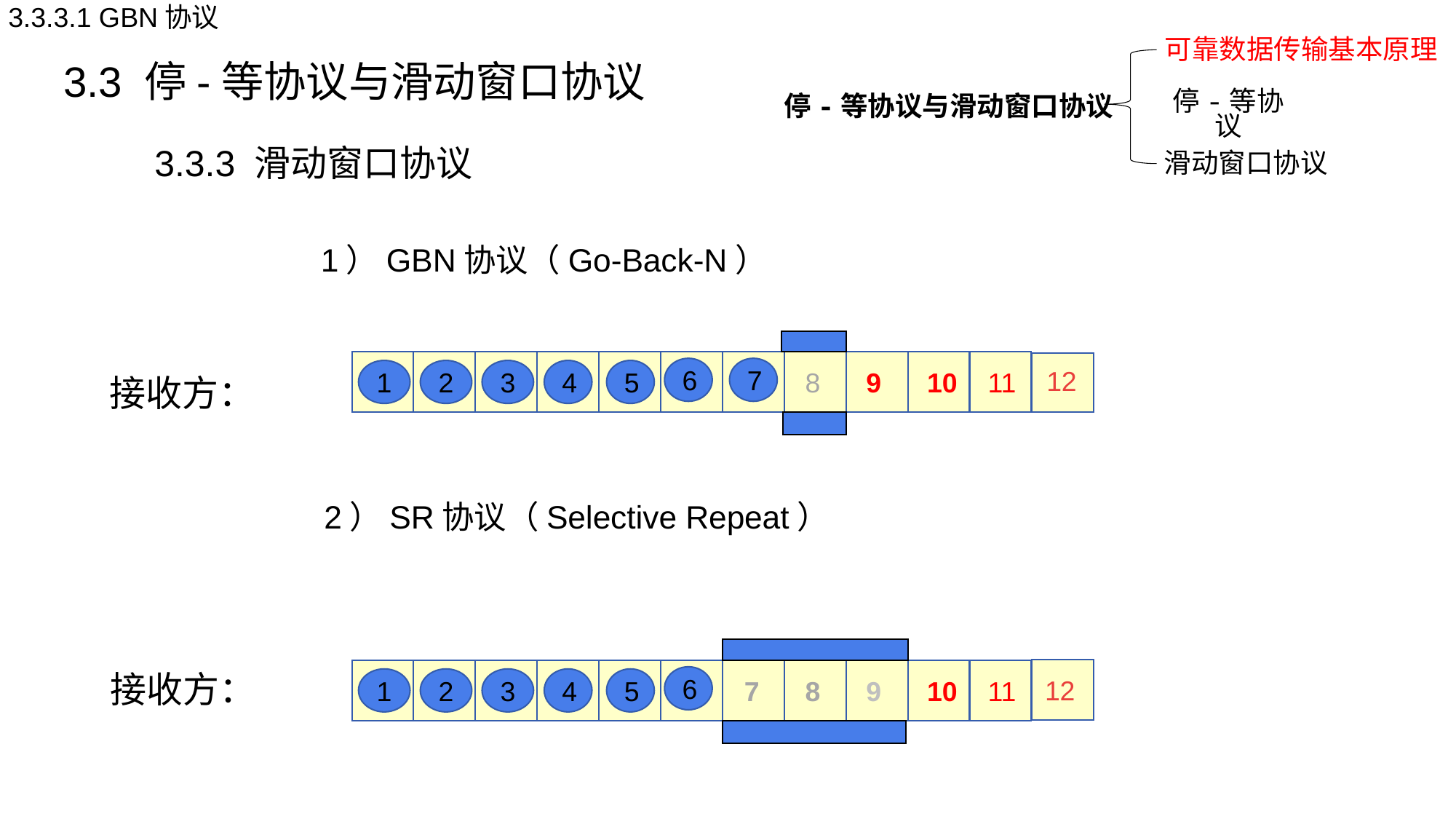

3.3.3.1 GBN协议
可靠数据传输基本原理

停-等协议与滑动窗口协议
停-等协议
滑动窗口协议
3.3 停-等协议与滑动窗口协议
3.3.3 滑动窗口协议
1）GBN协议（Go-Back-N）:发送窗口较大，但接受窗口仅为1。未按序到达的数据都需要重传

接收方：

3

6
7
12
1
1      2       3      4      5      6      7      8      9      10    11
2
3
4
5

2）SR协议（Selective Repeat）：接收窗口大于1，仅要求发送方重传被接收方确认的分组

接收方：

3

6
12
1
1      2       3      4      5      6      7      8      9      10    11
2
3
4
5